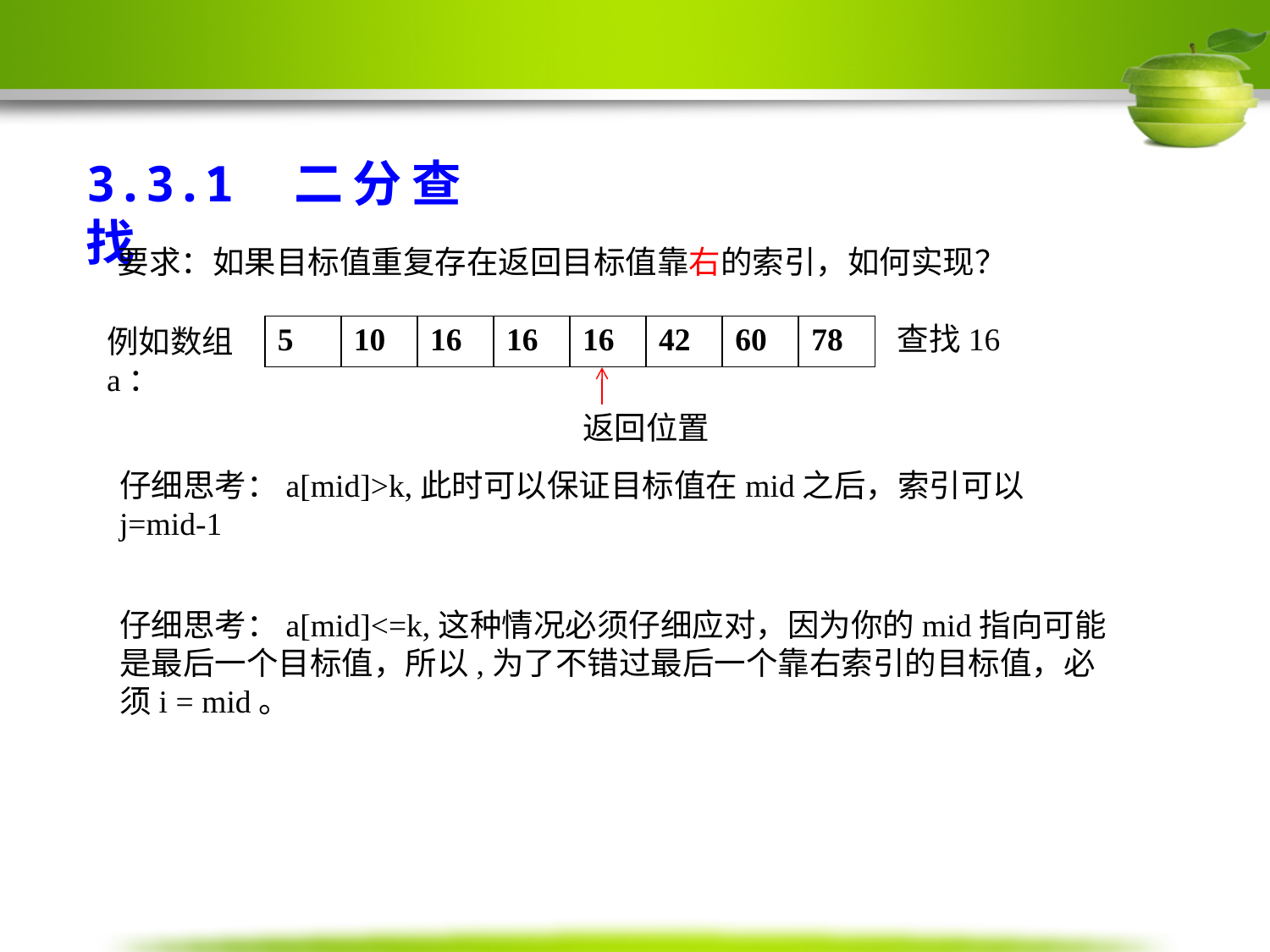

3.3.1 二分查找
要求：如果目标值重复存在返回目标值靠右的索引，如何实现？
查找16
例如数组a：
| 5 | 10 | 16 | 16 | 16 | 42 | 60 | 78 |
| --- | --- | --- | --- | --- | --- | --- | --- |
返回位置
仔细思考：a[mid]>k,此时可以保证目标值在mid之后，索引可以j=mid-1
仔细思考：a[mid]<=k,这种情况必须仔细应对，因为你的mid指向可能是最后一个目标值，所以,为了不错过最后一个靠右索引的目标值，必须i = mid。